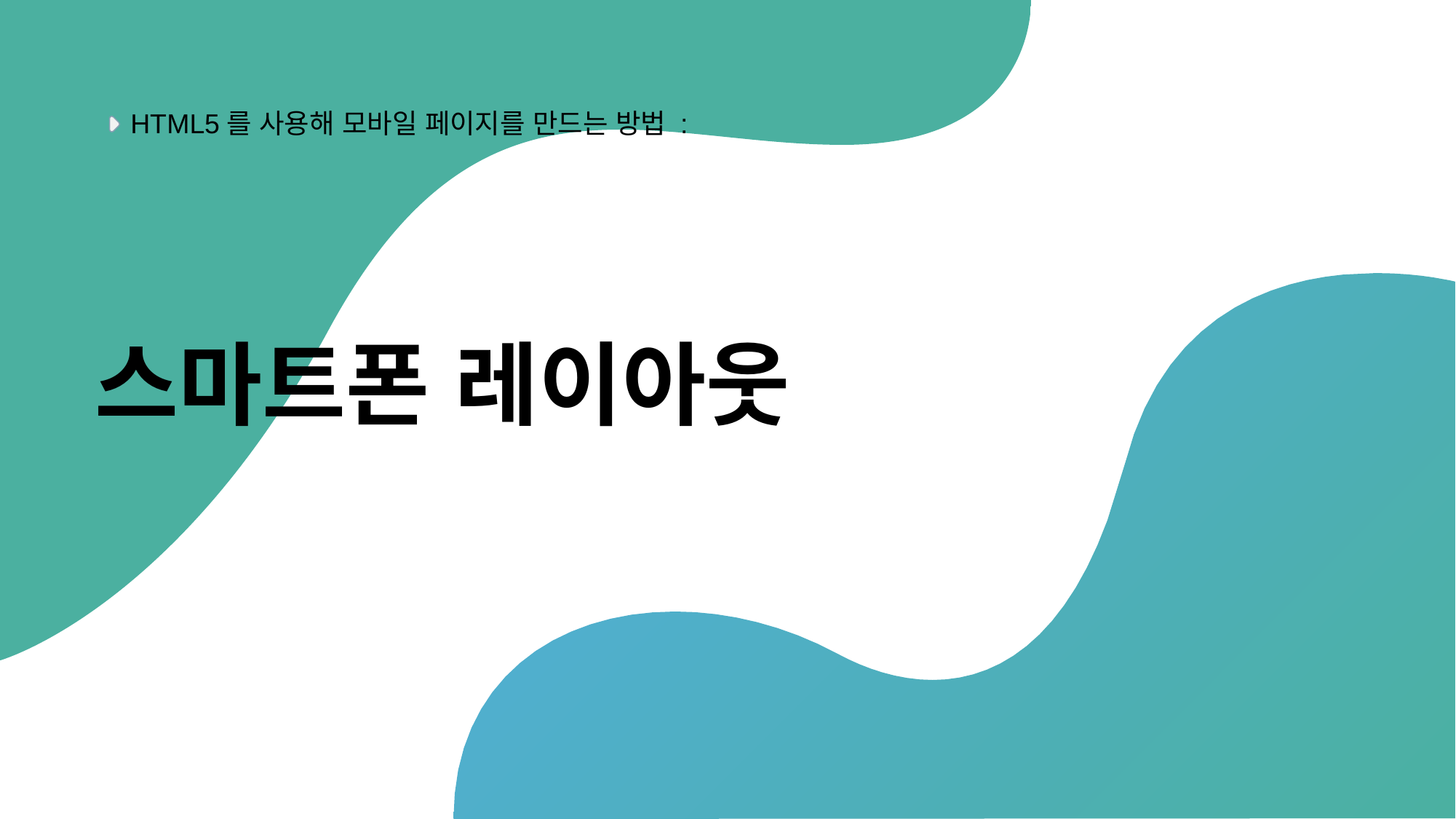

HTML5를 사용해 모바일 페이지를 만드는 방법 :

# 스마트폰 레이아웃